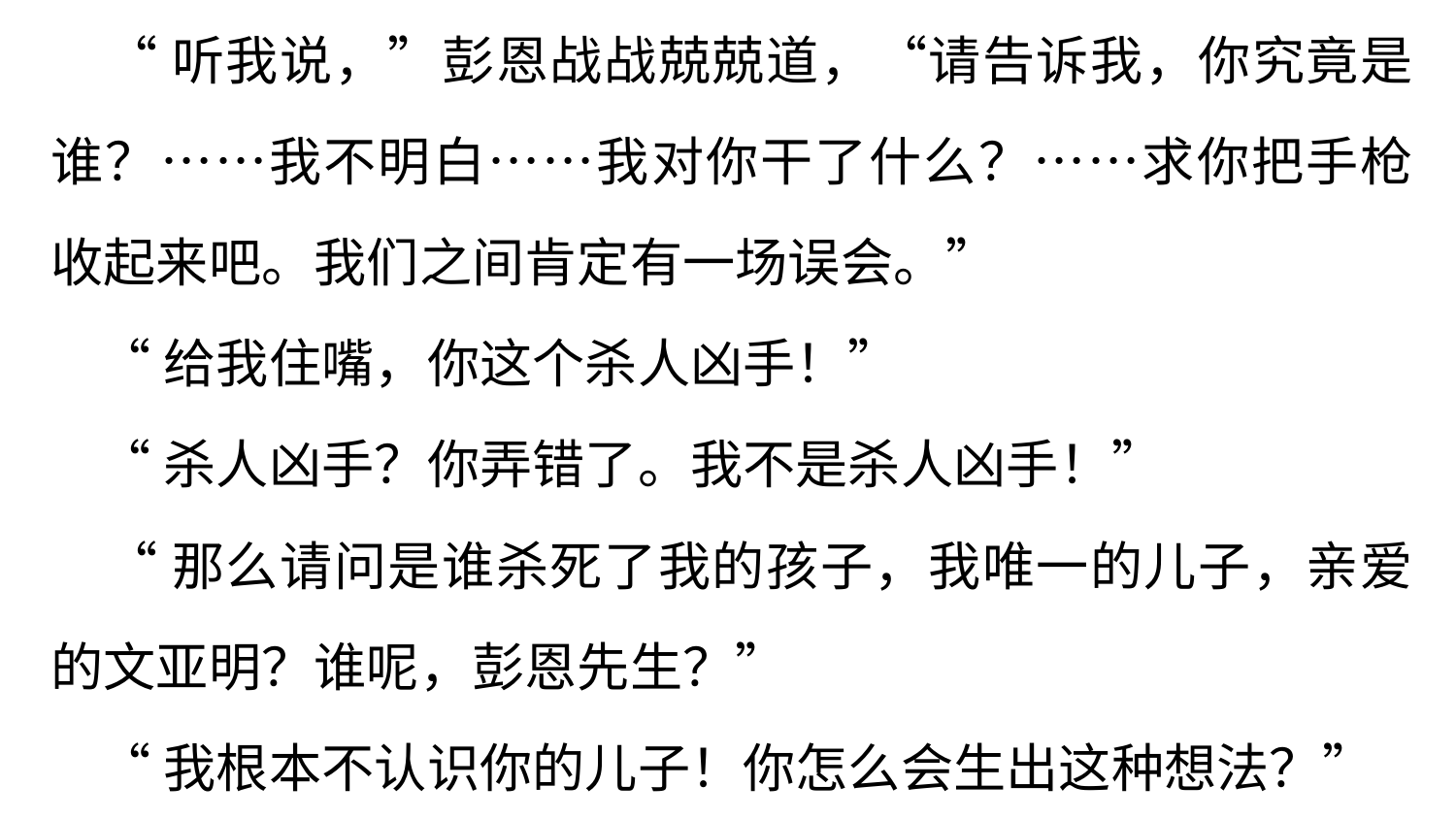

“听我说，”彭恩战战兢兢道，“请告诉我，你究竟是谁？……我不明白……我对你干了什么？……求你把手枪收起来吧。我们之间肯定有一场误会。”
    “给我住嘴，你这个杀人凶手！”
    “杀人凶手？你弄错了。我不是杀人凶手！”
    “那么请问是谁杀死了我的孩子，我唯一的儿子，亲爱的文亚明？谁呢，彭恩先生？”
    “我根本不认识你的儿子！你怎么会生出这种想法？”